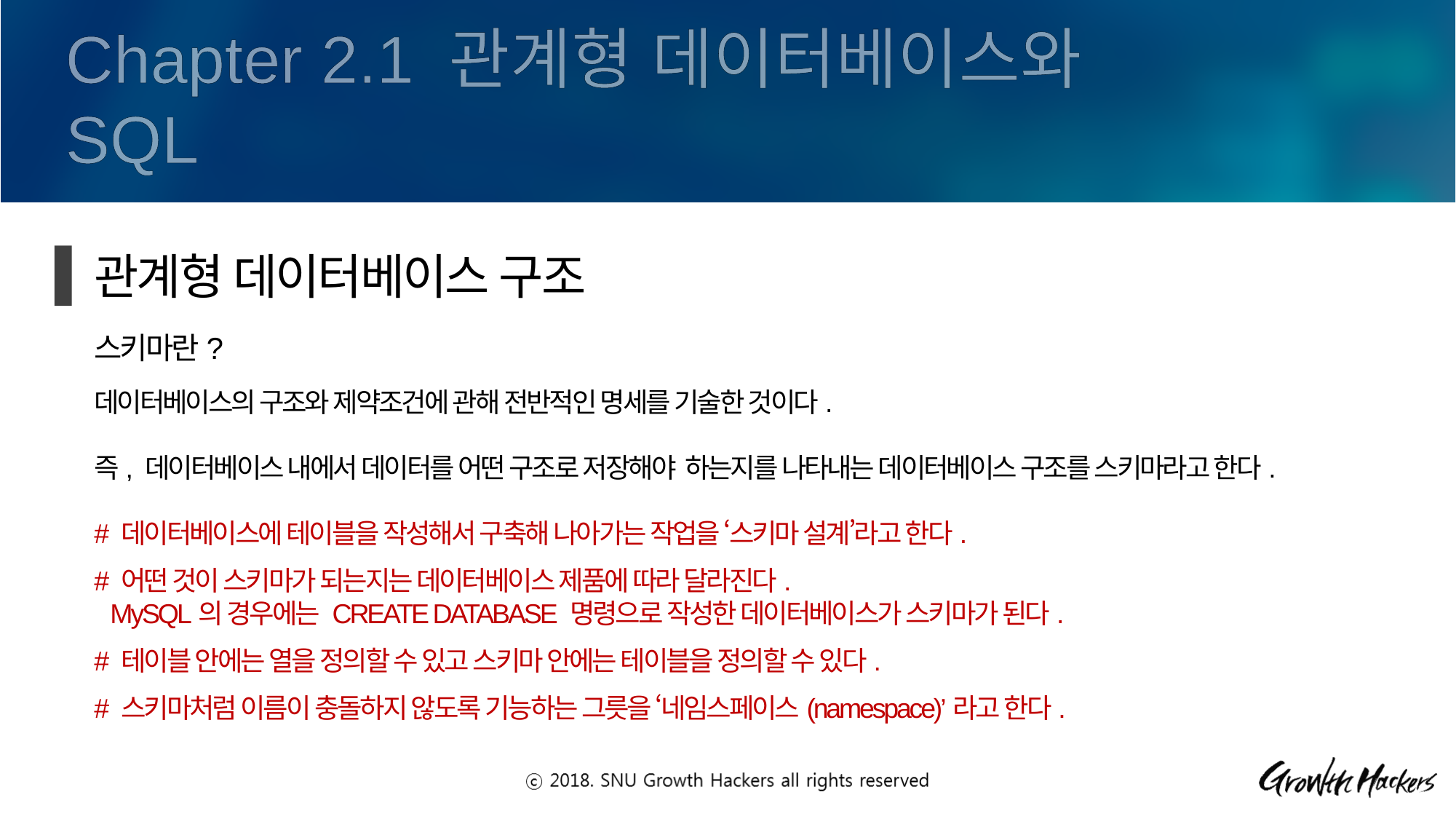

Chapter 2.1 관계형 데이터베이스와 SQL
관계형 데이터베이스 구조

스키마란?

데이터베이스의 구조와 제약조건에 관해 전반적인 명세를 기술한 것이다.

즉, 데이터베이스 내에서 데이터를 어떤 구조로 저장해야  하는지를 나타내는 데이터베이스 구조를 스키마라고 한다.

# 데이터베이스에 테이블을 작성해서 구축해 나아가는 작업을 ‘스키마 설계’라고 한다.

# 어떤 것이 스키마가 되는지는 데이터베이스 제품에 따라 달라진다. MySQL의 경우에는 CREATE DATABASE 명령으로 작성한 데이터베이스가 스키마가 된다.

# 테이블 안에는 열을 정의할 수 있고 스키마 안에는 테이블을 정의할 수 있다.

# 스키마처럼 이름이 충돌하지 않도록 기능하는 그릇을 ‘네임스페이스(namespace)’라고 한다.